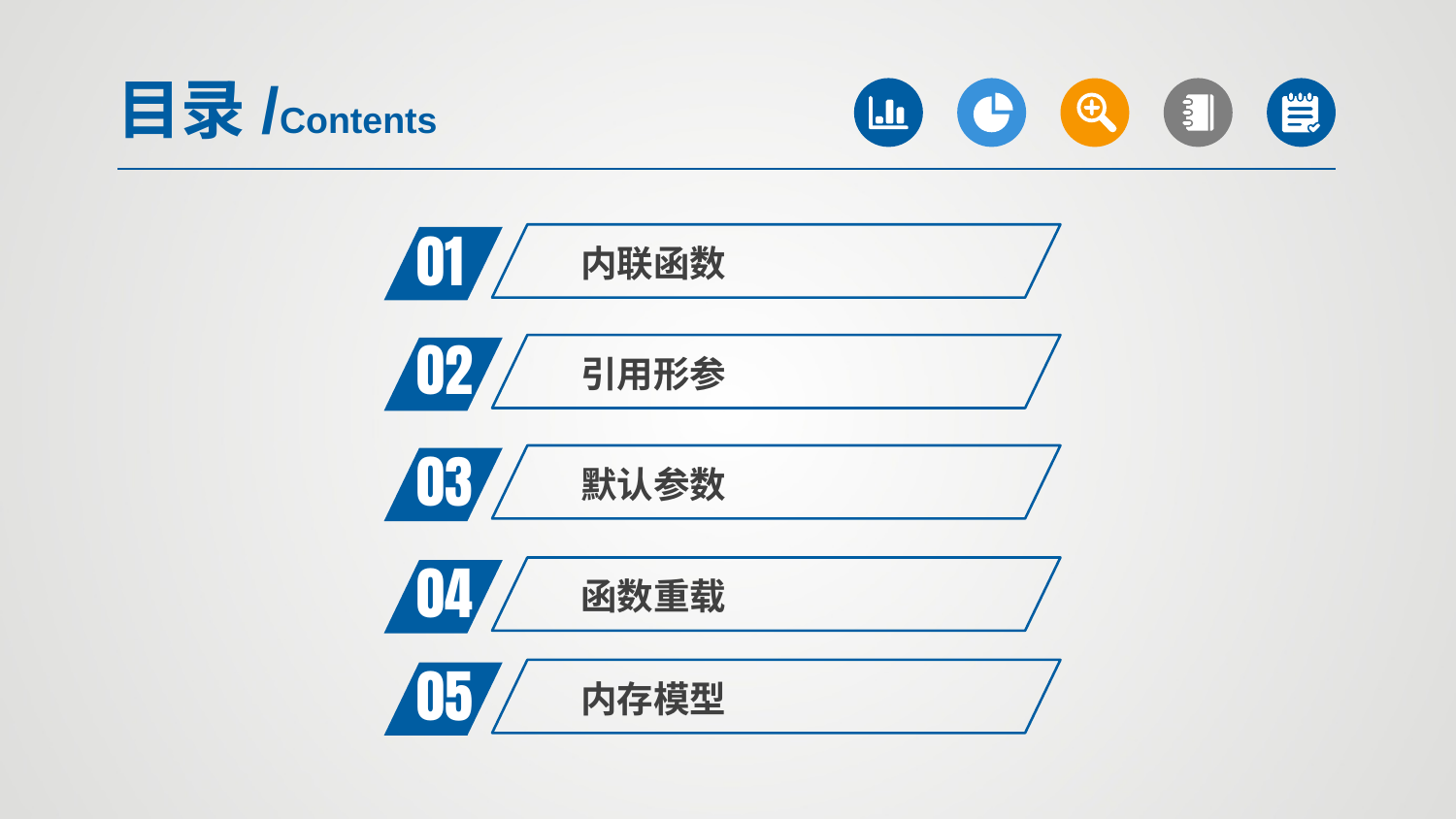

目录/Contents

01

内联函数
02

引用形参
03

默认参数
04

函数重载
05

内存模型